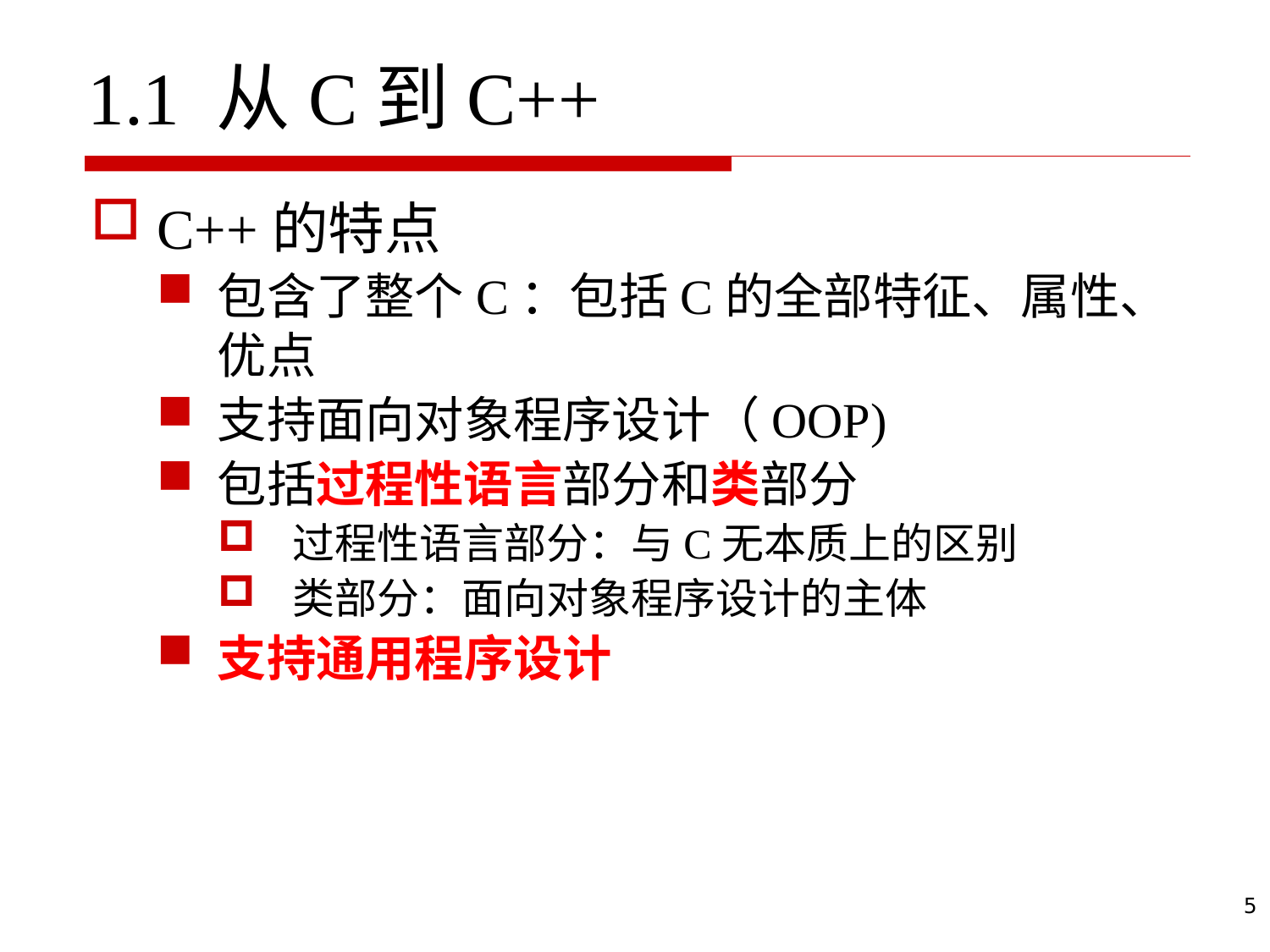

#
1.1 从C到C++
C++的特点
包含了整个C：包括C的全部特征、属性、优点
支持面向对象程序设计（OOP)
包括过程性语言部分和类部分
 过程性语言部分：与C无本质上的区别
 类部分：面向对象程序设计的主体
支持通用程序设计
5